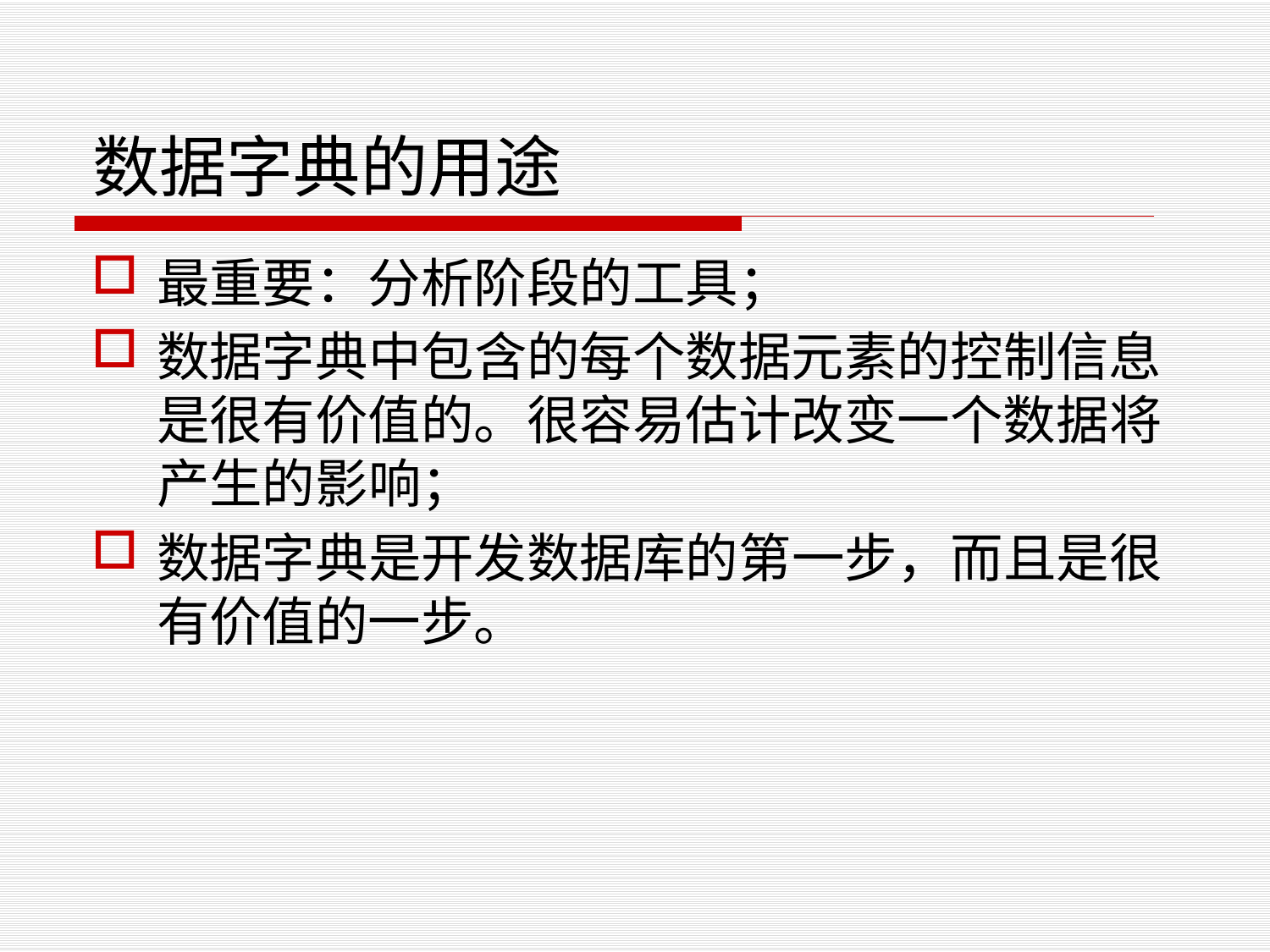

# 数据字典的用途
最重要：分析阶段的工具；
数据字典中包含的每个数据元素的控制信息是很有价值的。很容易估计改变一个数据将产生的影响；
数据字典是开发数据库的第一步，而且是很有价值的一步。